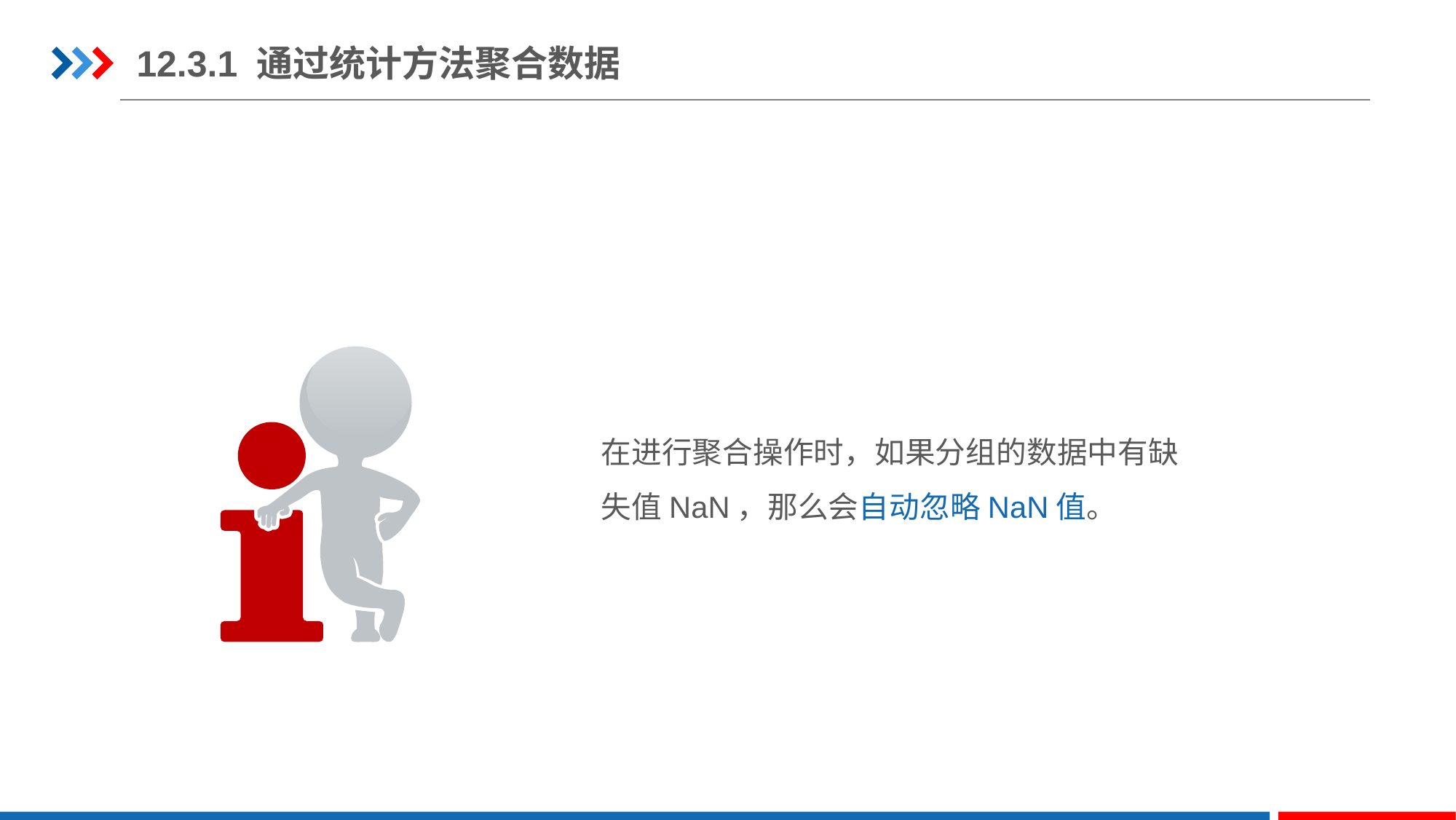

12.3.1 通过统计方法聚合数据

在进行聚合操作时，如果分组的数据中有缺失值NaN，那么会自动忽略NaN值。